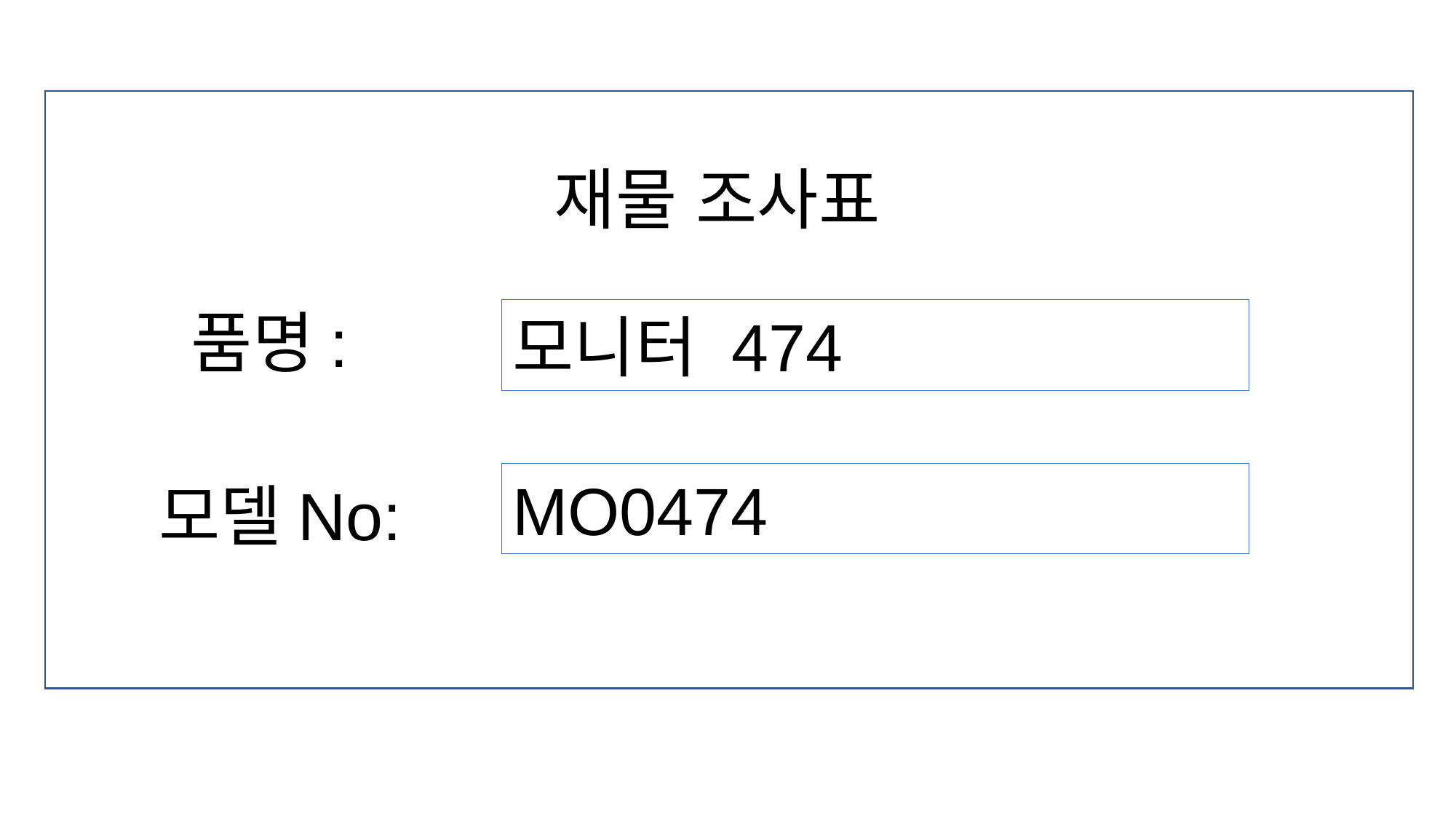

재물 조사표
품명:
모니터 474
MO0474
모델No: